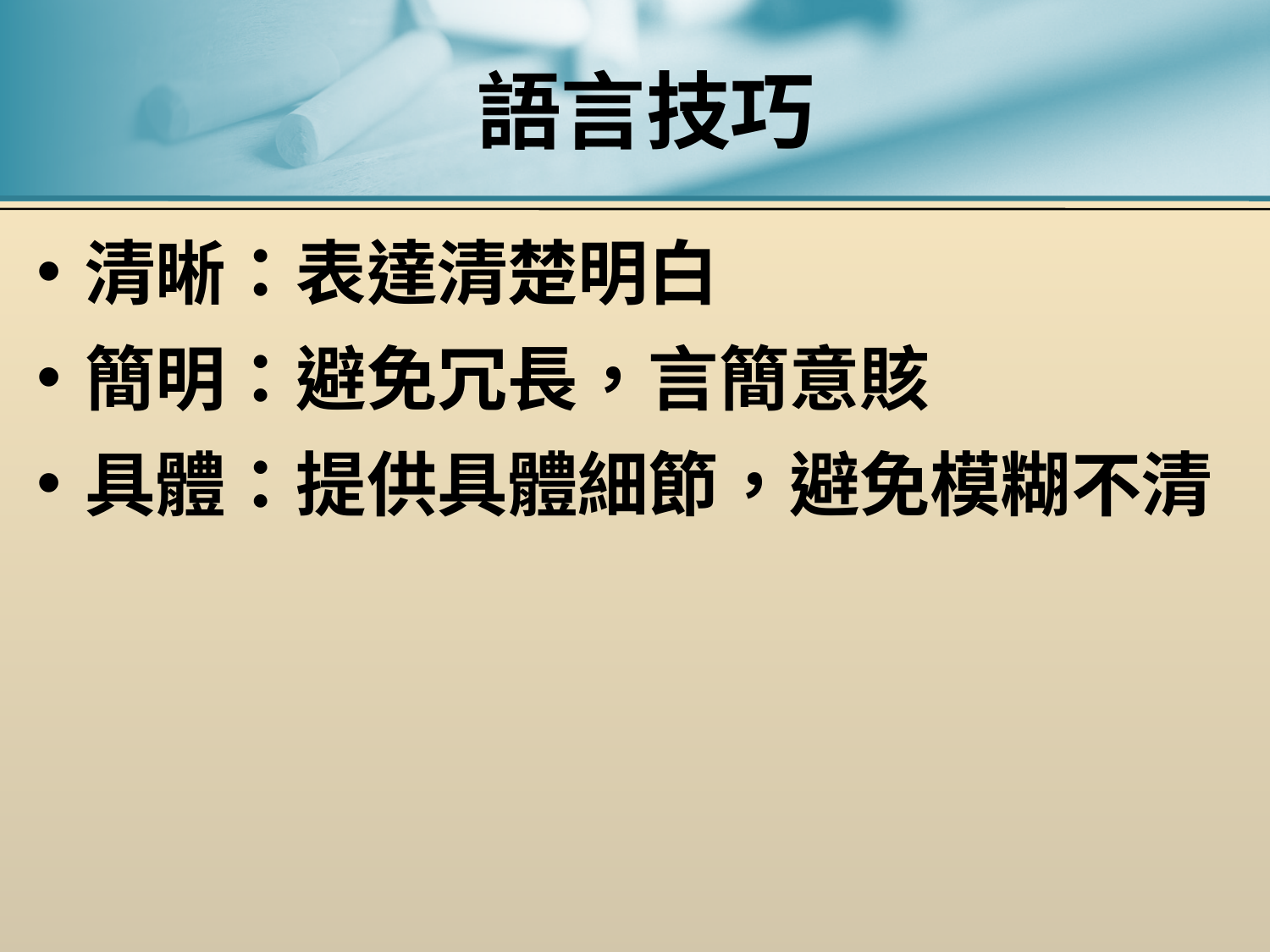

# 語言技巧
清晰：表達清楚明白
簡明：避免冗長，言簡意賅
具體：提供具體細節，避免模糊不清